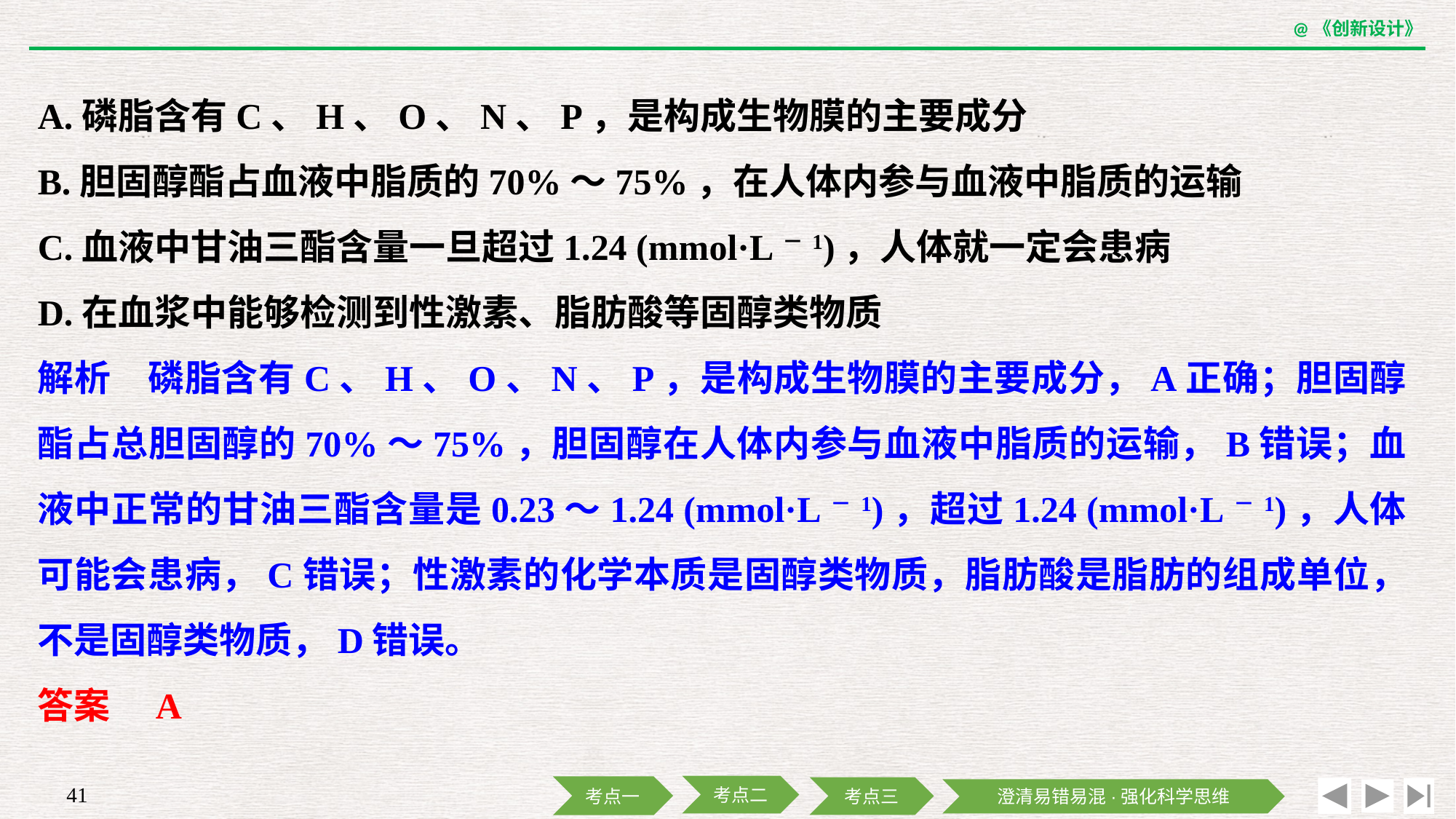

A.磷脂含有C、H、O、N、P，是构成生物膜的主要成分
B.胆固醇酯占血液中脂质的70%～75%，在人体内参与血液中脂质的运输
C.血液中甘油三酯含量一旦超过1.24 (mmol·L－1)，人体就一定会患病
D.在血浆中能够检测到性激素、脂肪酸等固醇类物质
解析　磷脂含有C、H、O、N、P，是构成生物膜的主要成分，A正确；胆固醇酯占总胆固醇的70%～75%，胆固醇在人体内参与血液中脂质的运输，B错误；血液中正常的甘油三酯含量是0.23～1.24 (mmol·L－1)，超过1.24 (mmol·L－1)，人体可能会患病，C错误；性激素的化学本质是固醇类物质，脂肪酸是脂肪的组成单位，不是固醇类物质，D错误。
答案　A